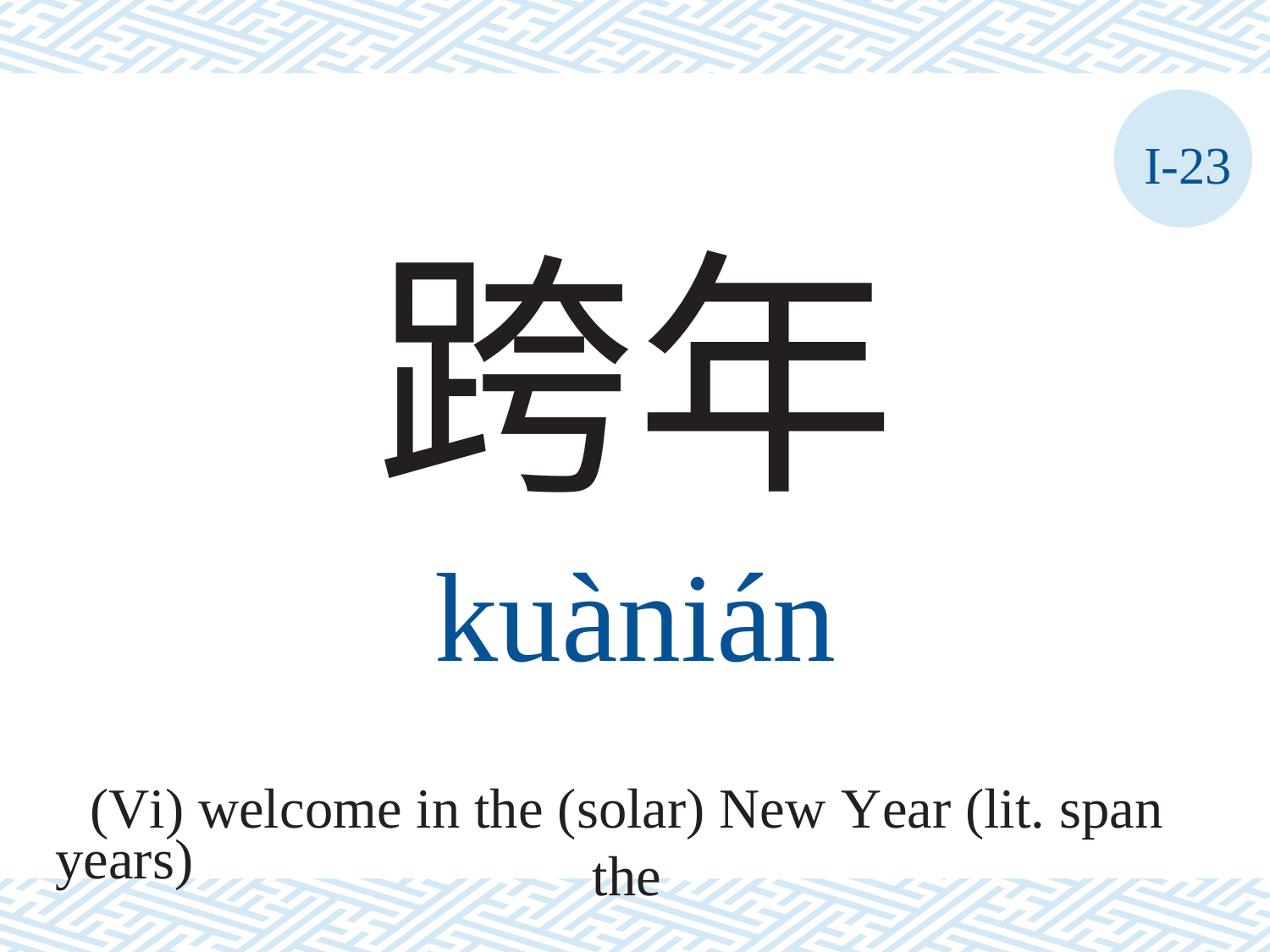

I-23
跨年
kuànián
(Vi) welcome in the (solar) New Year (lit. span the
years)